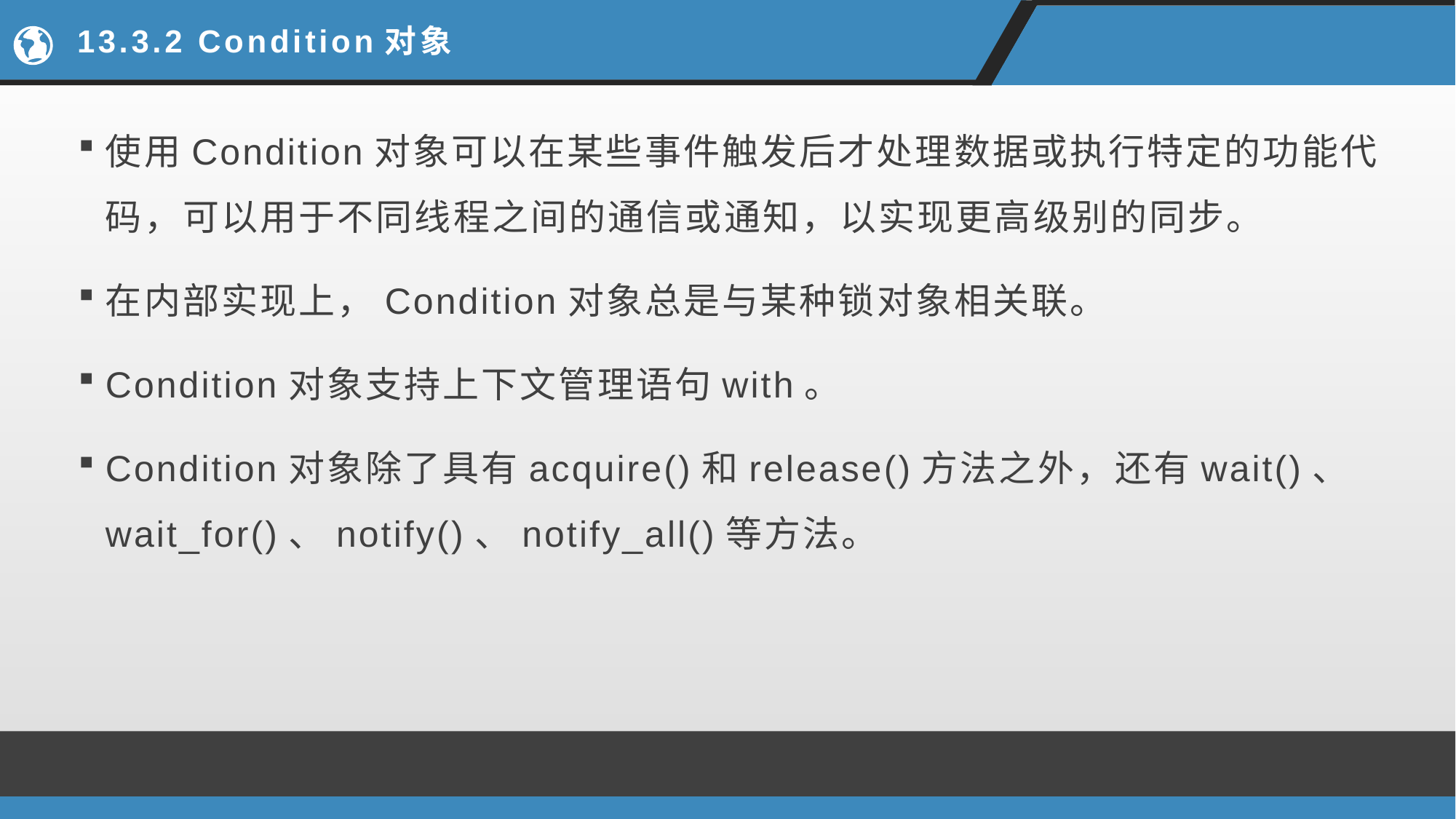

# 13.3.2 Condition对象

使用Condition对象可以在某些事件触发后才处理数据或执行特定的功能代码，可以用于不同线程之间的通信或通知，以实现更高级别的同步。
在内部实现上，Condition对象总是与某种锁对象相关联。
Condition对象支持上下文管理语句with。
Condition对象除了具有acquire()和release()方法之外，还有wait()、wait_for()、notify()、notify_all()等方法。